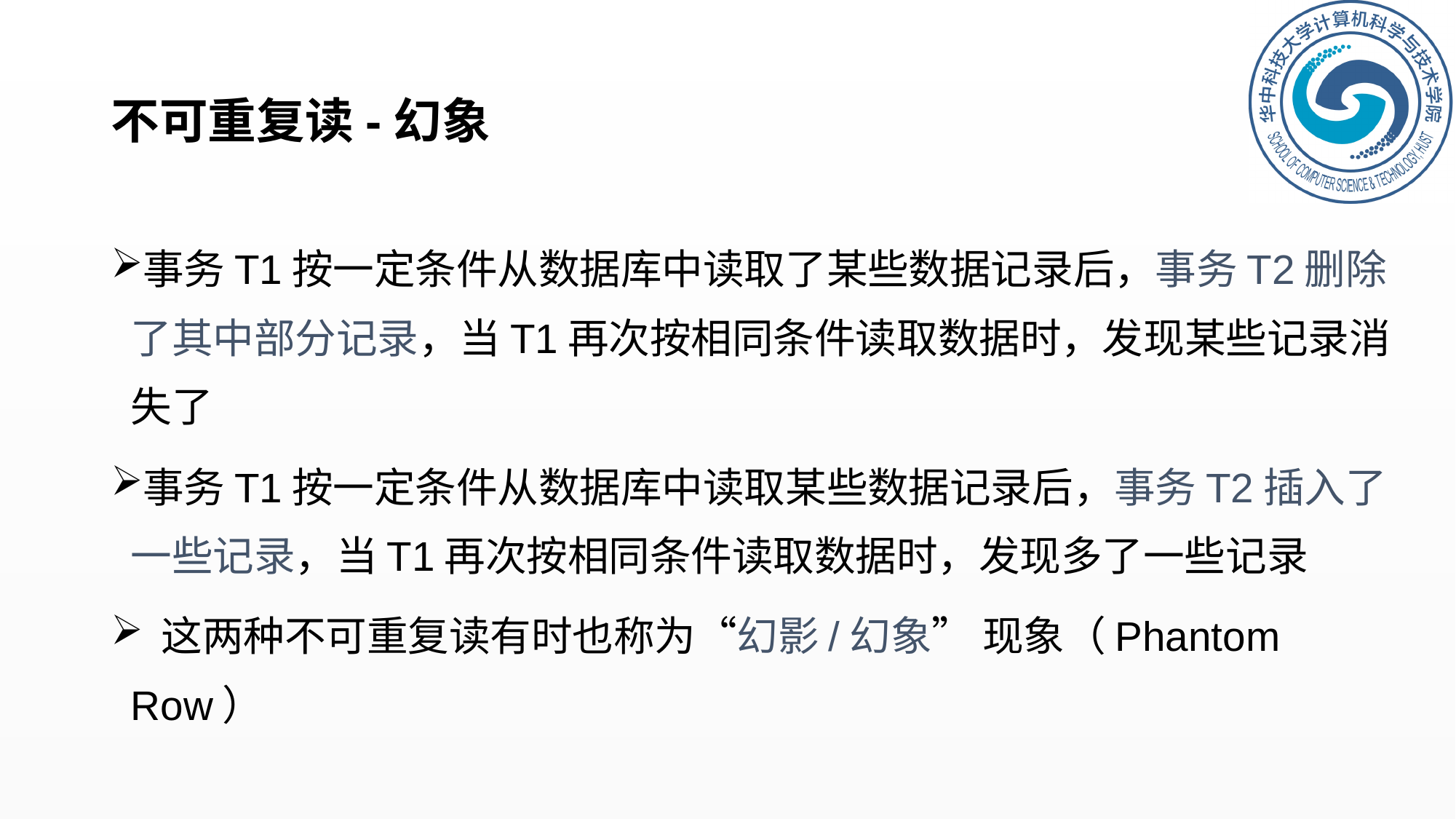

# 不可重复读-幻象
事务T1按一定条件从数据库中读取了某些数据记录后，事务T2删除了其中部分记录，当T1再次按相同条件读取数据时，发现某些记录消失了
事务T1按一定条件从数据库中读取某些数据记录后，事务T2插入了一些记录，当T1再次按相同条件读取数据时，发现多了一些记录
 这两种不可重复读有时也称为“幻影/幻象” 现象（Phantom Row）